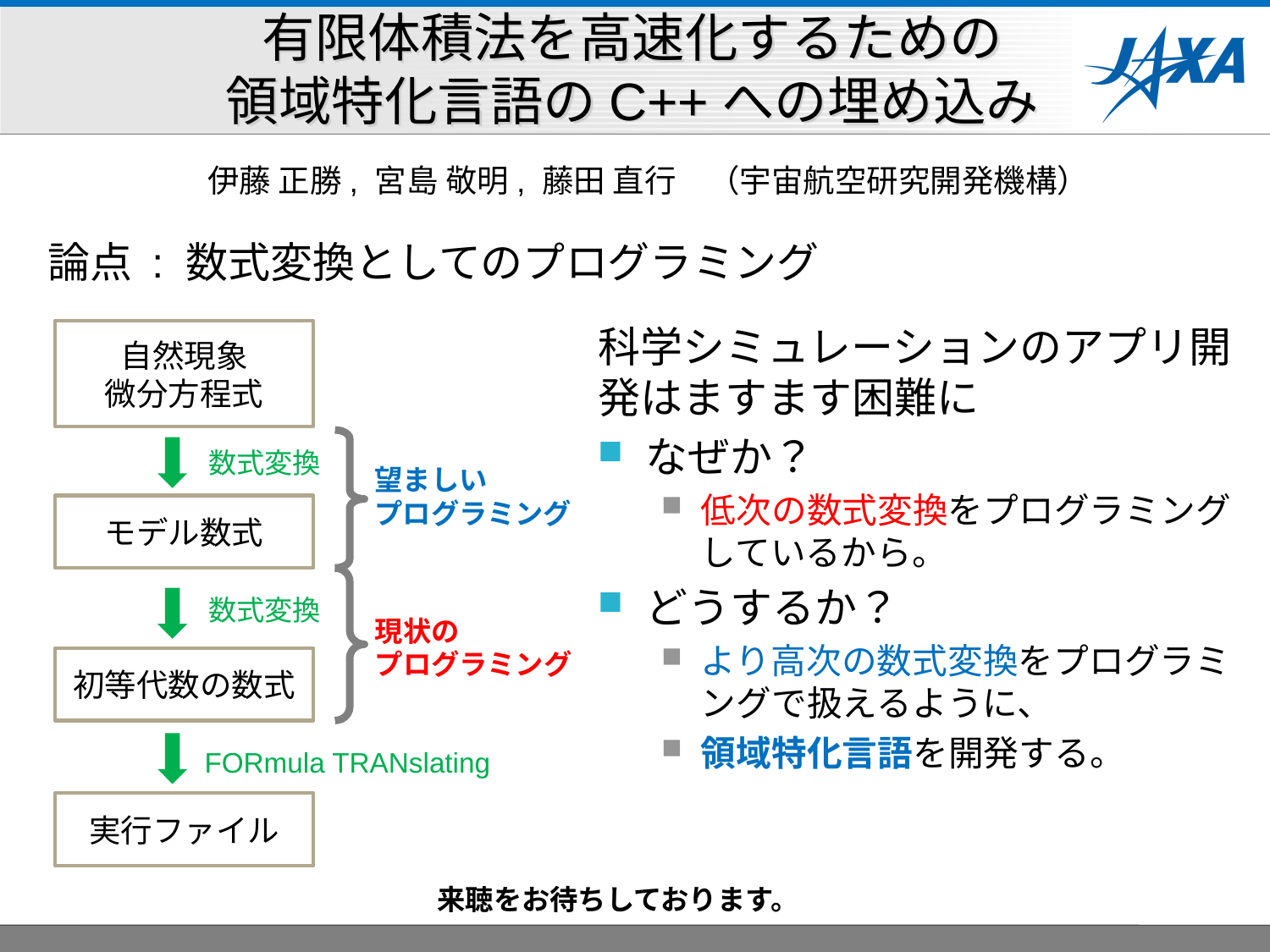

# 有限体積法を高速化するための 領域特化言語のC++への埋め込み
伊藤 正勝, 宮島 敬明, 藤田 直行　（宇宙航空研究開発機構）
論点 : 数式変換としてのプログラミング
科学シミュレーションのアプリ開発はますます困難に
なぜか？
低次の数式変換をプログラミングしているから。
どうするか？
より高次の数式変換をプログラミングで扱えるように、
領域特化言語を開発する。
自然現象
微分方程式

数式変換
望ましい
プログラミング
モデル数式

数式変換

現状の
プログラミング
初等代数の数式

FORmula TRANslating
実行ファイル
来聴をお待ちしております。